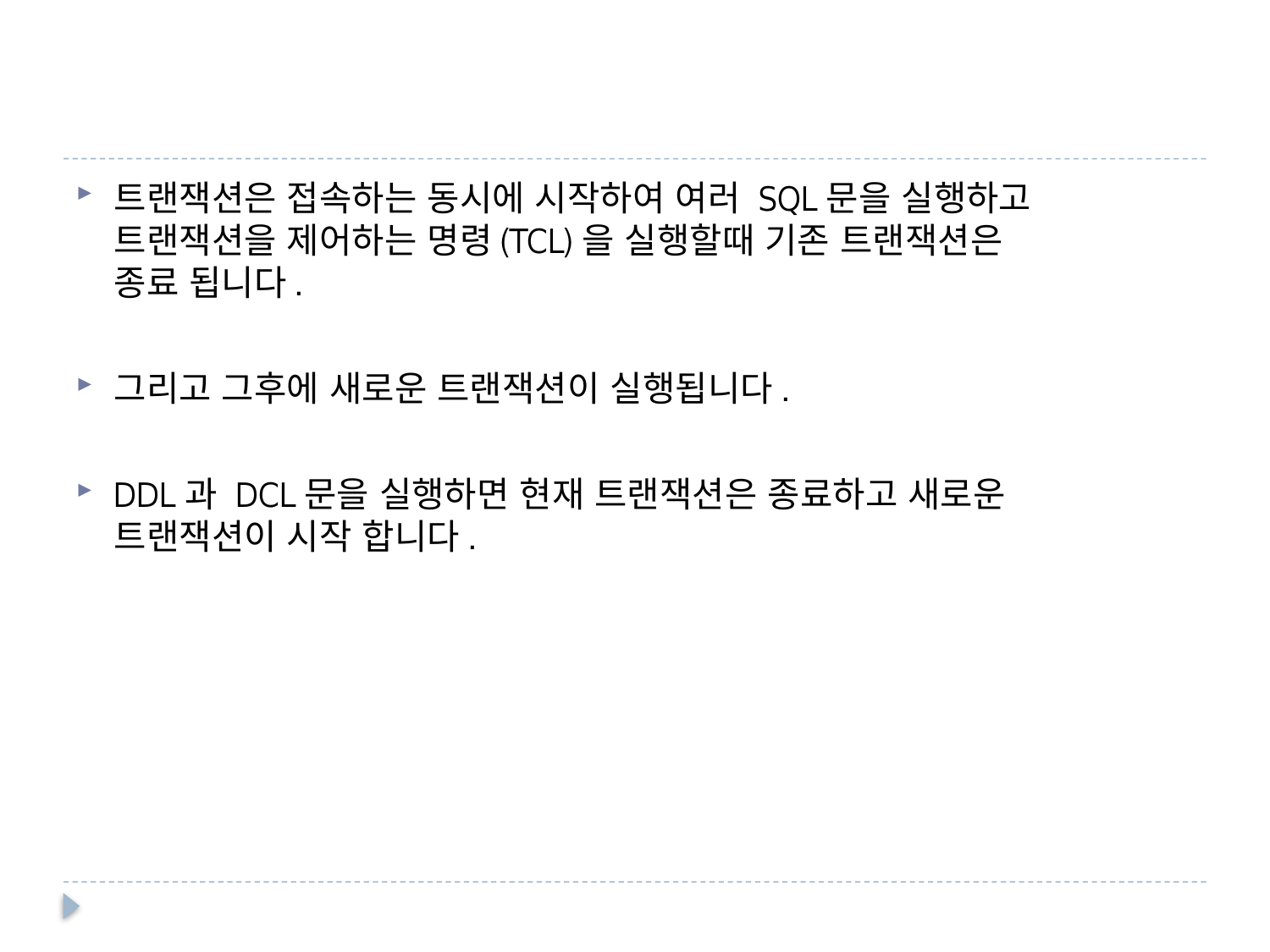

트랜잭션은 접속하는 동시에 시작하여 여러 SQL문을 실행하고
트랜잭션을 제어하는 명령(TCL)을 실행할때 기존 트랜잭션은
종료 됩니다.

그리고 그후에 새로운 트랜잭션이 실행됩니다.

DDL과 DCL문을 실행하면 현재 트랜잭션은 종료하고 새로운
트랜잭션이 시작 합니다.